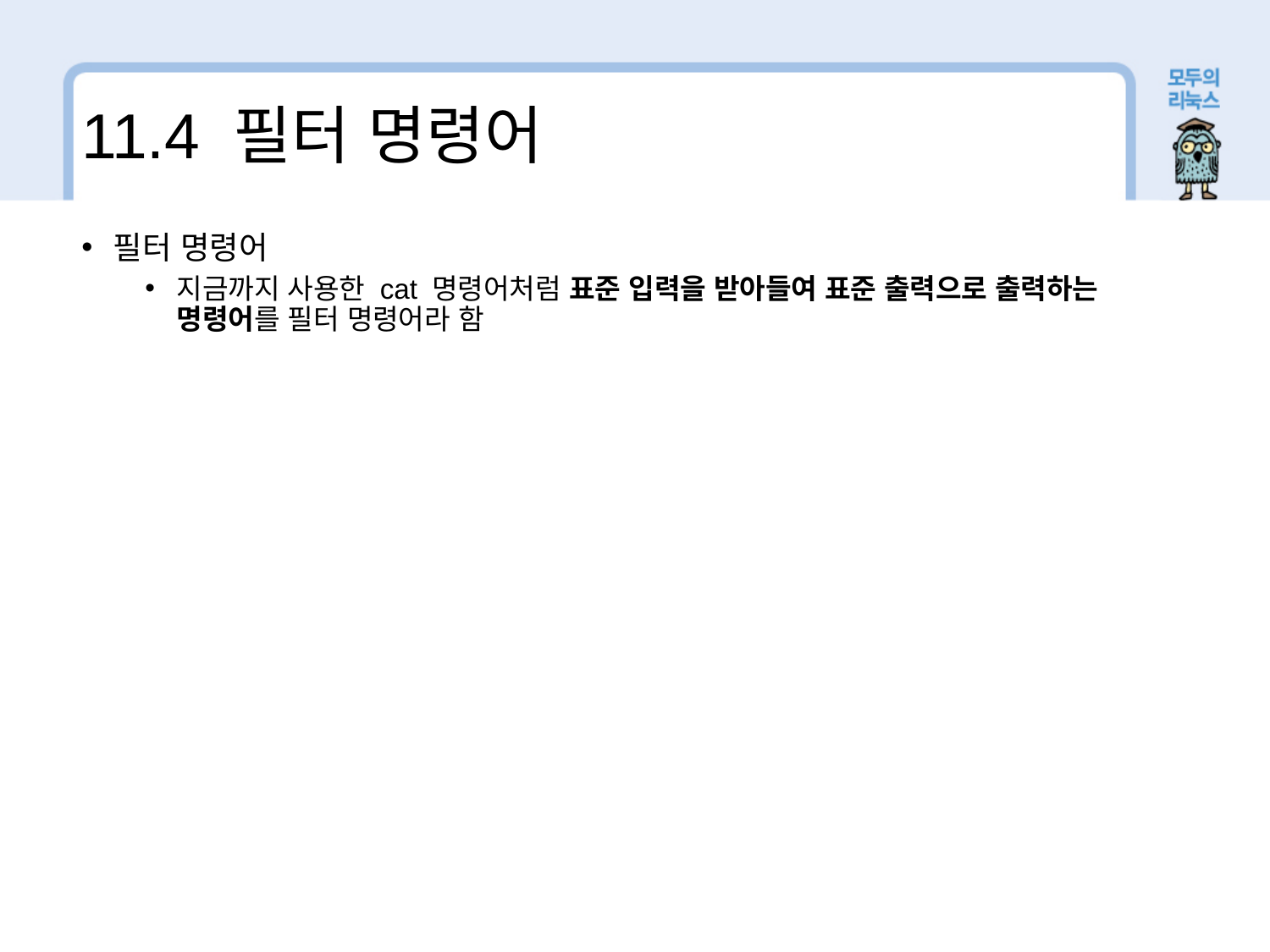

11.4 필터 명령어
필터 명령어
지금까지 사용한 cat 명령어처럼 표준 입력을 받아들여 표준 출력으로 출력하는 명령어를 필터 명령어라 함